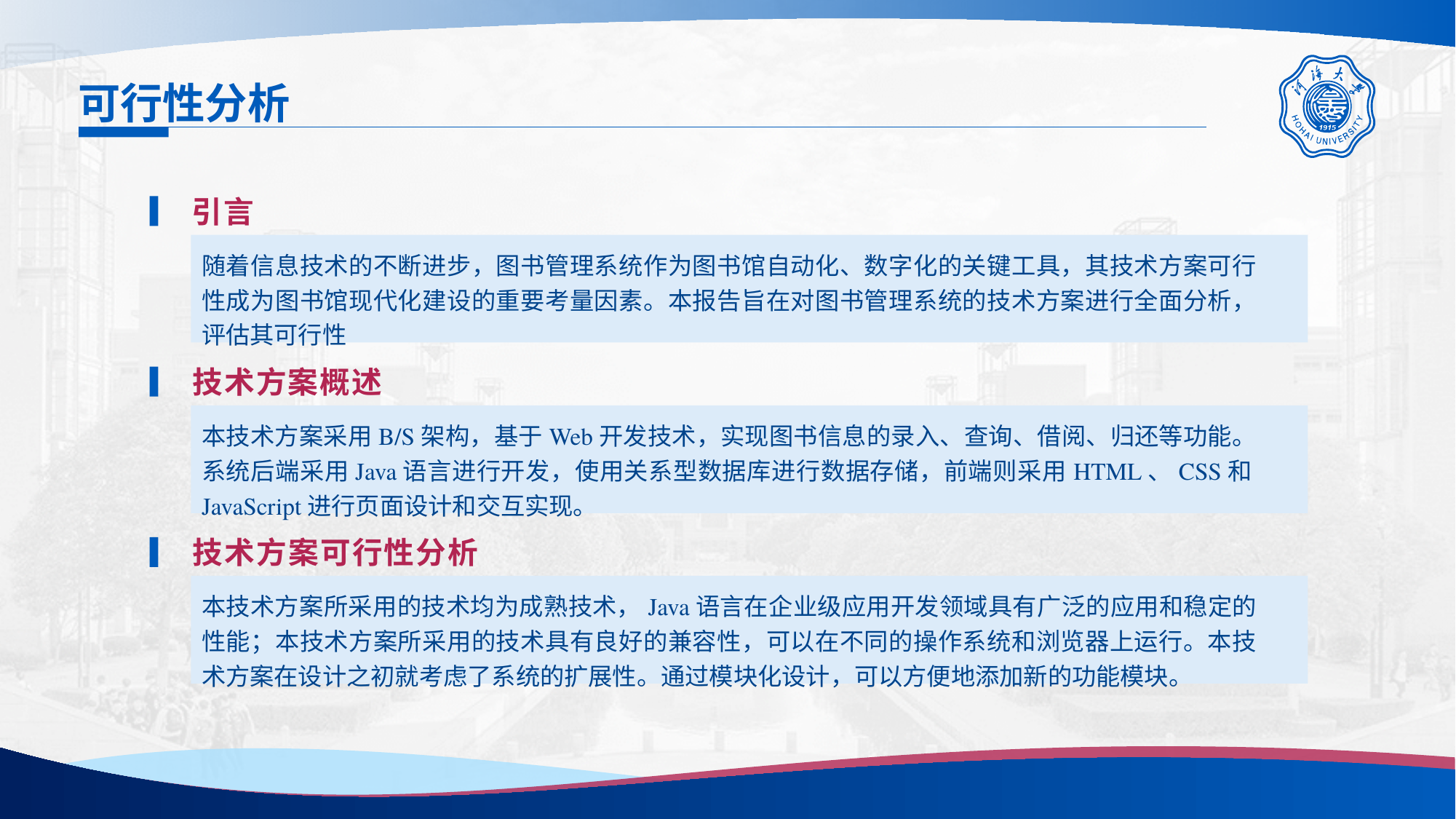

# 可行性分析
引言
随着信息技术的不断进步，图书管理系统作为图书馆自动化、数字化的关键工具，其技术方案可行性成为图书馆现代化建设的重要考量因素。本报告旨在对图书管理系统的技术方案进行全面分析，评估其可行性

技术方案概述
本技术方案采用B/S架构，基于Web开发技术，实现图书信息的录入、查询、借阅、归还等功能。系统后端采用Java语言进行开发，使用关系型数据库进行数据存储，前端则采用HTML、CSS和JavaScript进行页面设计和交互实现。

技术方案可行性分析
本技术方案所采用的技术均为成熟技术，Java语言在企业级应用开发领域具有广泛的应用和稳定的性能；本技术方案所采用的技术具有良好的兼容性，可以在不同的操作系统和浏览器上运行。本技术方案在设计之初就考虑了系统的扩展性。通过模块化设计，可以方便地添加新的功能模块。